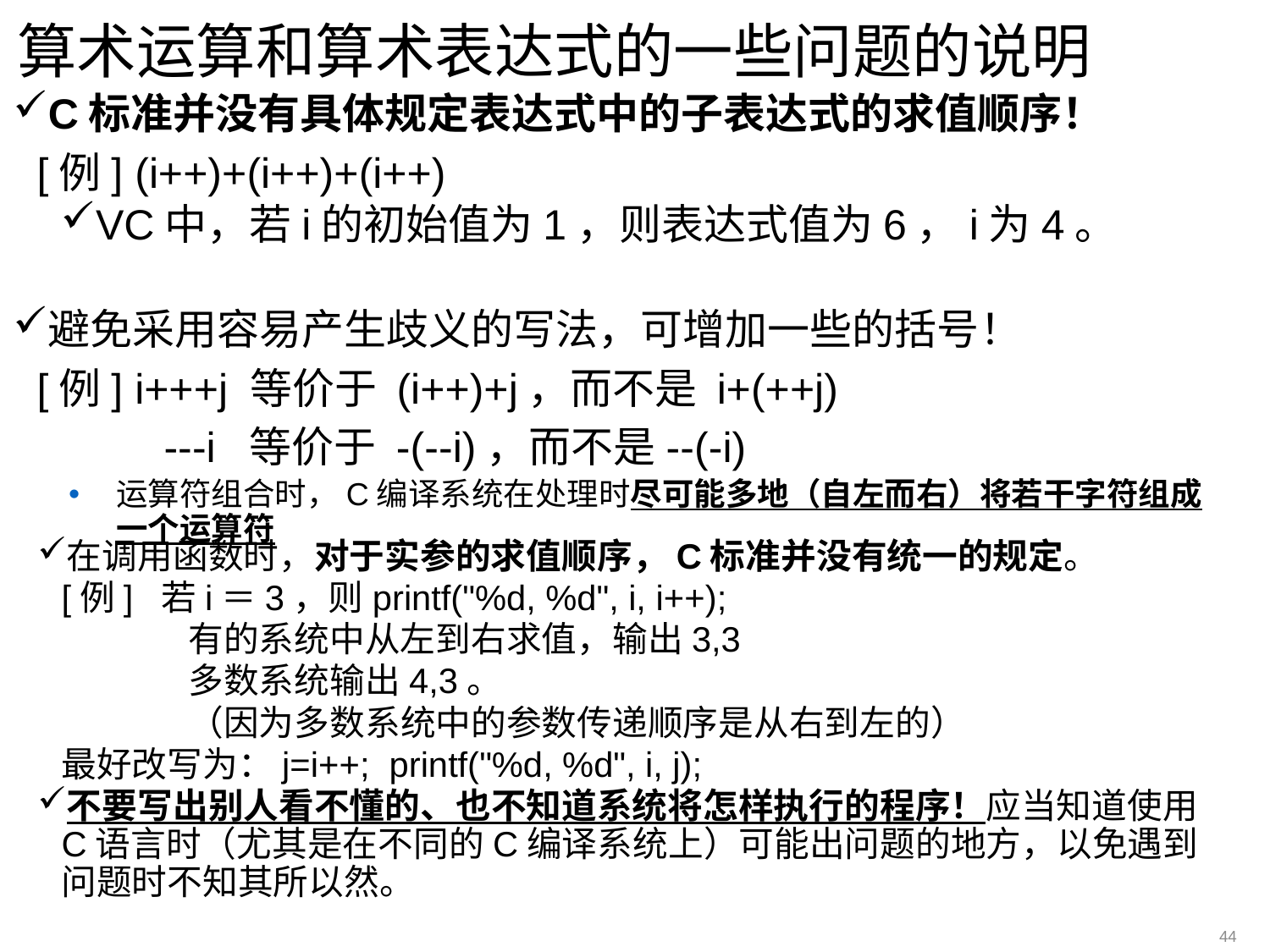

# 算术运算和算术表达式的一些问题的说明
C标准并没有具体规定表达式中的子表达式的求值顺序！
	[例] (i++)+(i++)+(i++)
VC中，若i的初始值为1，则表达式值为6，i为4。
避免采用容易产生歧义的写法，可增加一些的括号！
	[例] i+++j 等价于 (i++)+j，而不是 i+(++j)
		---i  等价于 -(--i)，而不是--(-i)
运算符组合时，C编译系统在处理时尽可能多地（自左而右）将若干字符组成一个运算符

在调用函数时，对于实参的求值顺序，C标准并没有统一的规定。
	[例]  若i＝3，则printf("%d, %d", i, i++);
		有的系统中从左到右求值，输出3,3
		多数系统输出4,3。
		（因为多数系统中的参数传递顺序是从右到左的）
	最好改写为：j=i++;  printf("%d, %d", i, j);
不要写出别人看不懂的、也不知道系统将怎样执行的程序！应当知道使用C语言时（尤其是在不同的C编译系统上）可能出问题的地方，以免遇到问题时不知其所以然。
44